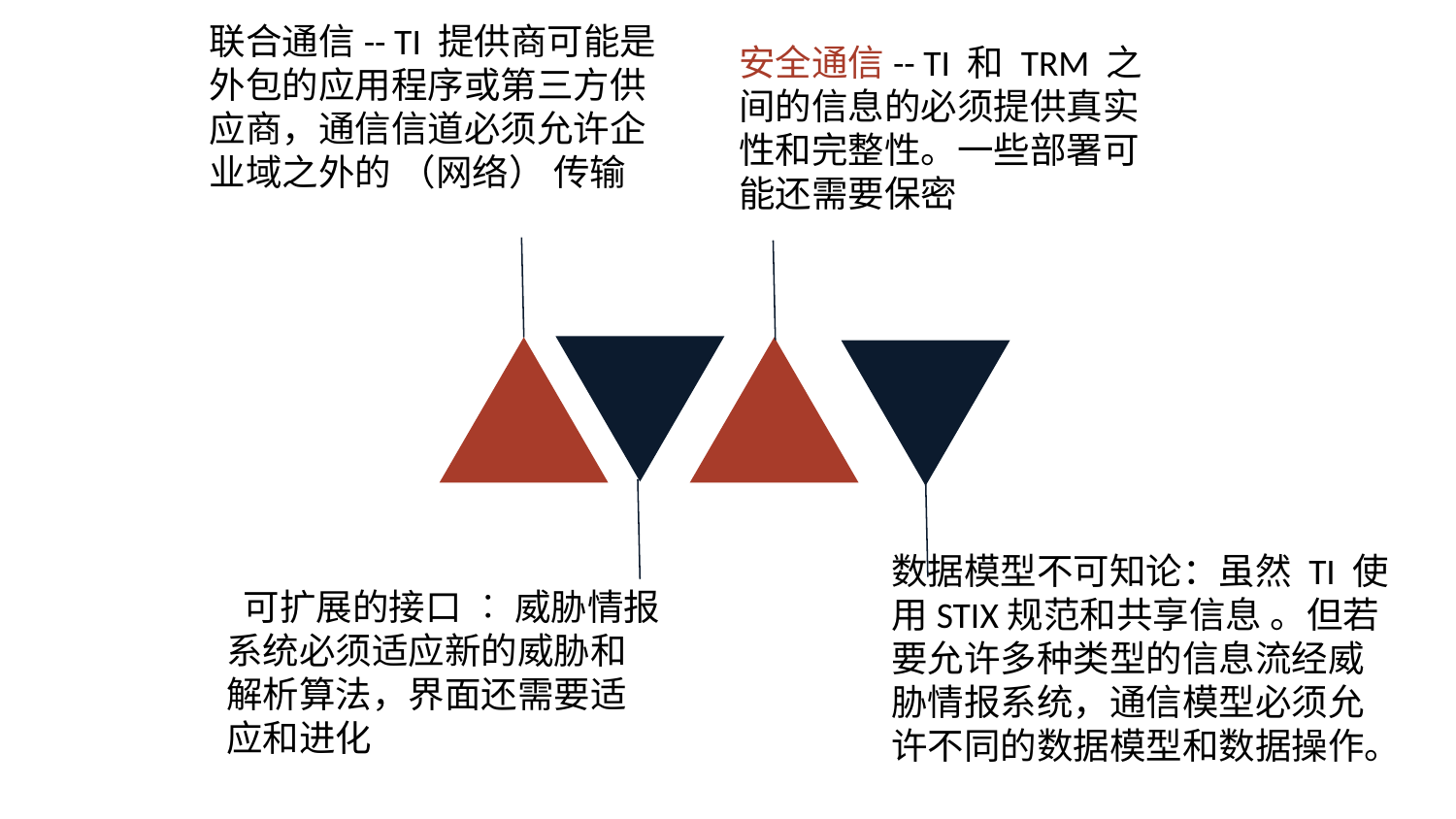

联合通信-- TI 提供商可能是外包的应用程序或第三方供应商，通信信道必须允许企业域之外的 （网络） 传输

安全通信-- TI 和 TRM 之间的信息的必须提供真实性和完整性。一些部署可能还需要保密

数据模型不可知论：虽然 TI 使用STIX规范和共享信息 。但若要允许多种类型的信息流经威胁情报系统，通信模型必须允许不同的数据模型和数据操作。

 可扩展的接口 ︰ 威胁情报系统必须适应新的威胁和解析算法，界面还需要适应和进化